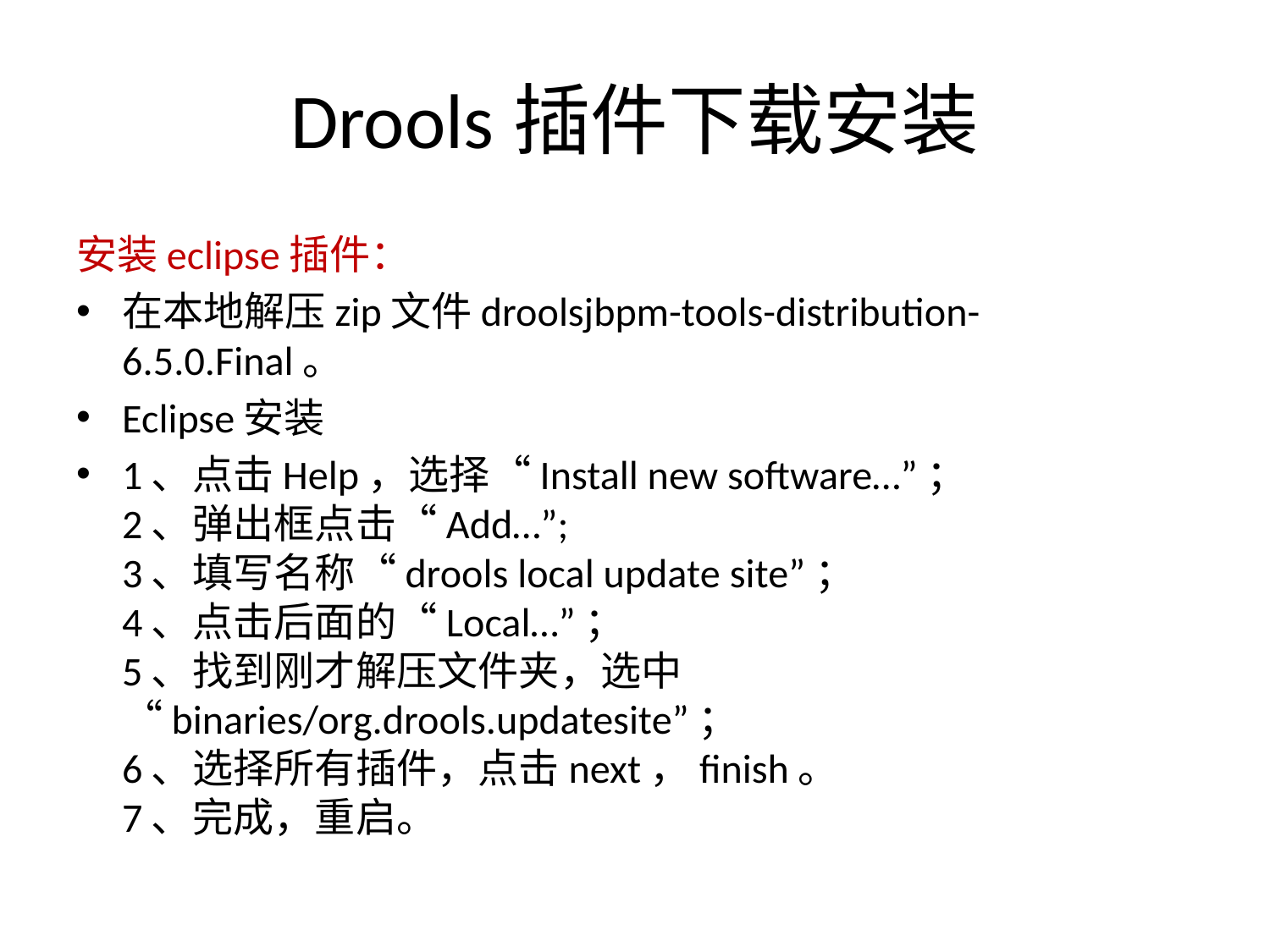

# Drools插件下载安装
安装eclipse插件：
在本地解压zip文件droolsjbpm-tools-distribution-6.5.0.Final。
Eclipse安装
1、点击Help，选择“Install new software…”； 
2、弹出框点击“Add…”; 
3、填写名称“drools local update site”； 
4、点击后面的“Local…”； 
5、找到刚才解压文件夹，选中	“binaries/org.drools.updatesite”； 
6、选择所有插件，点击next，finish。 
7、完成，重启。